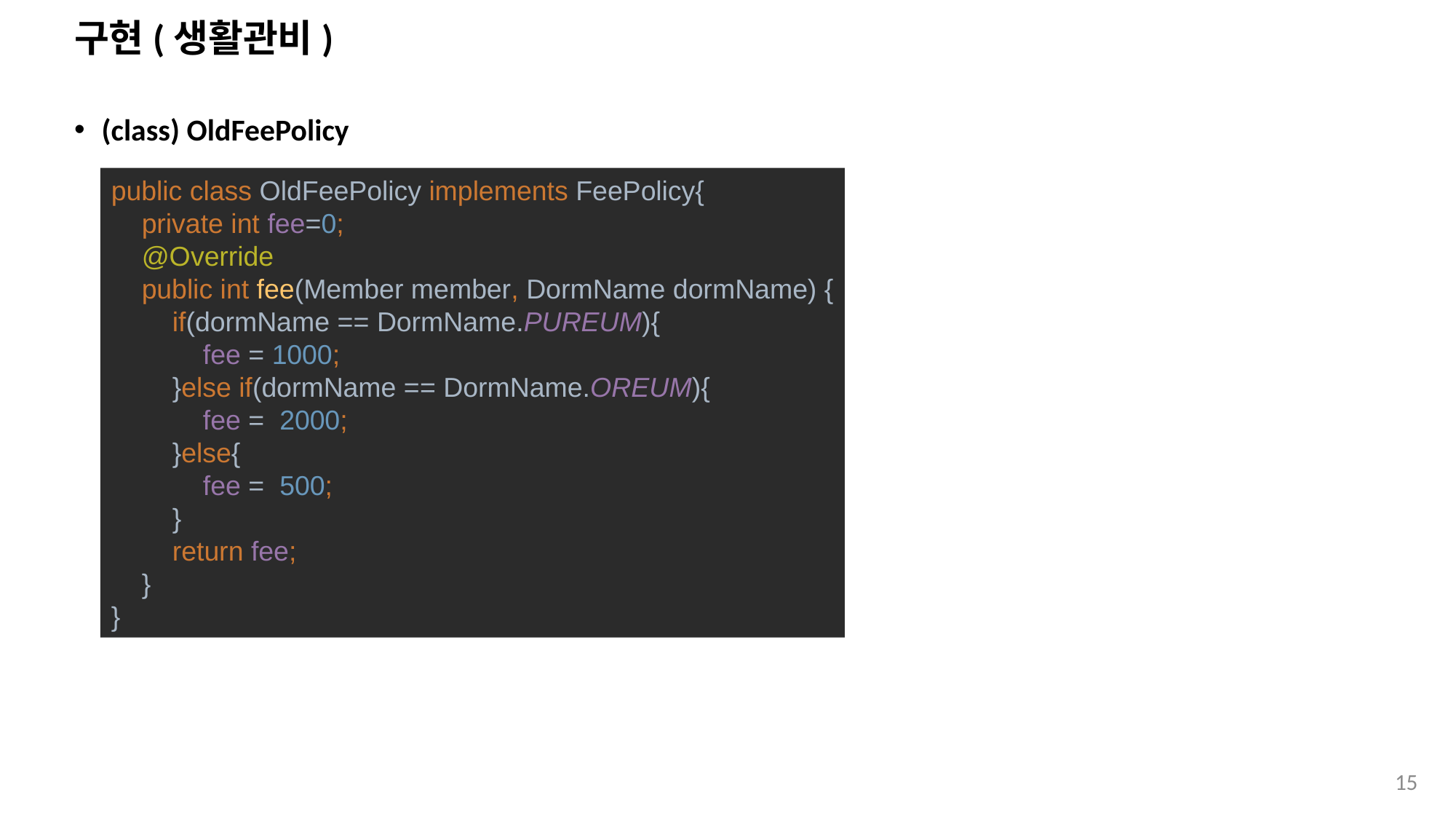

# 구현(생활관비)
(class) OldFeePolicy

public class OldFeePolicy implements FeePolicy{
    private int fee=0;
    @Override
    public int fee(Member member, DormName dormName) {
        if(dormName == DormName.PUREUM){
            fee = 1000;
        }else if(dormName == DormName.OREUM){
            fee =  2000;
        }else{
            fee =  500;
        }
        return fee;
    }
}
15